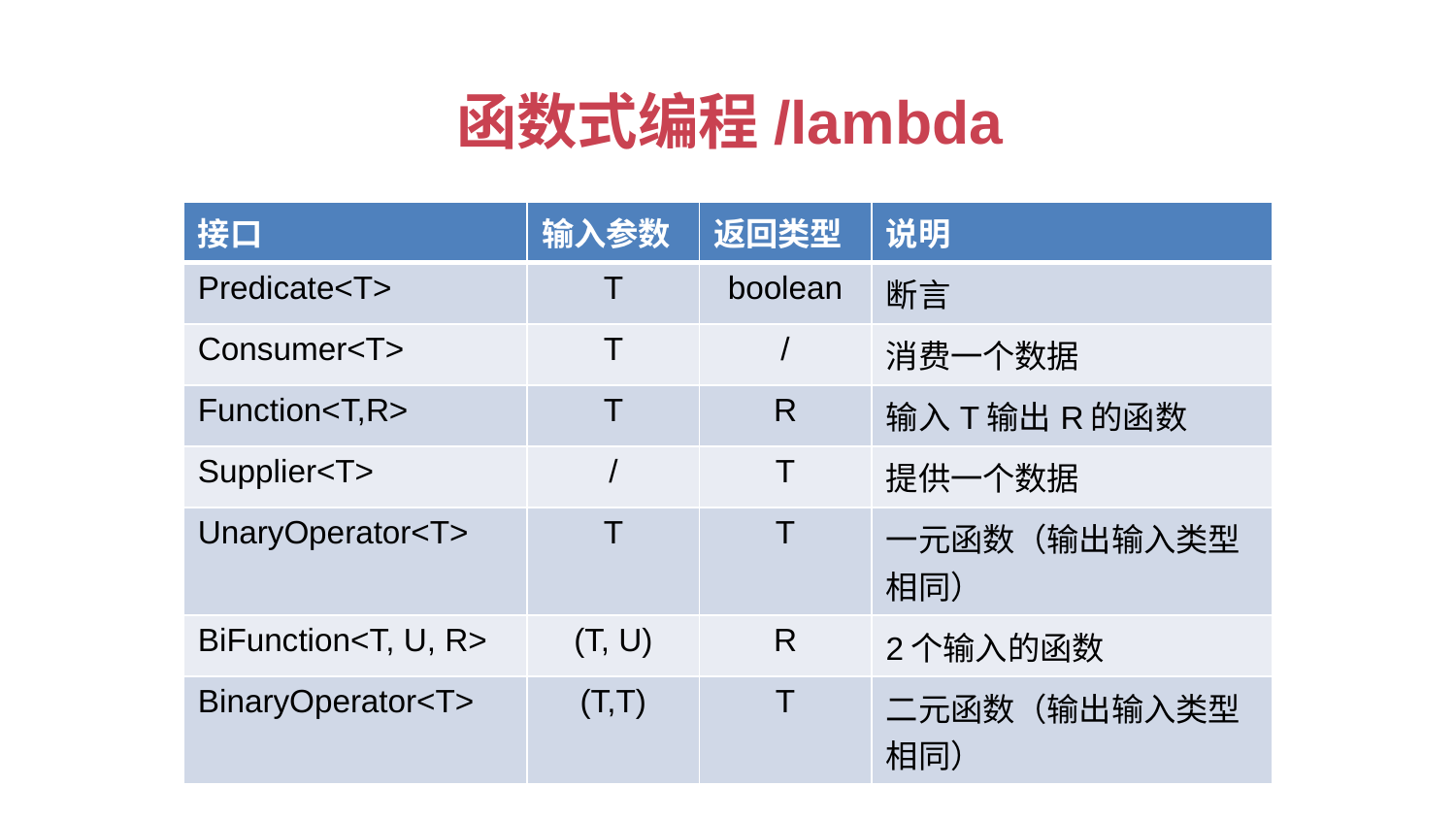

函数式编程/lambda
| 接口 | 输入参数 | 返回类型 | 说明 |
| --- | --- | --- | --- |
| Predicate<T> | T | boolean | 断言 |
| Consumer<T> | T | / | 消费一个数据 |
| Function<T,R> | T | R | 输入T输出R的函数 |
| Supplier<T> | / | T | 提供一个数据 |
| UnaryOperator<T> | T | T | 一元函数（输出输入类型相同） |
| BiFunction<T, U, R> | (T, U) | R | 2个输入的函数 |
| BinaryOperator<T> | (T,T) | T | 二元函数（输出输入类型相同） |